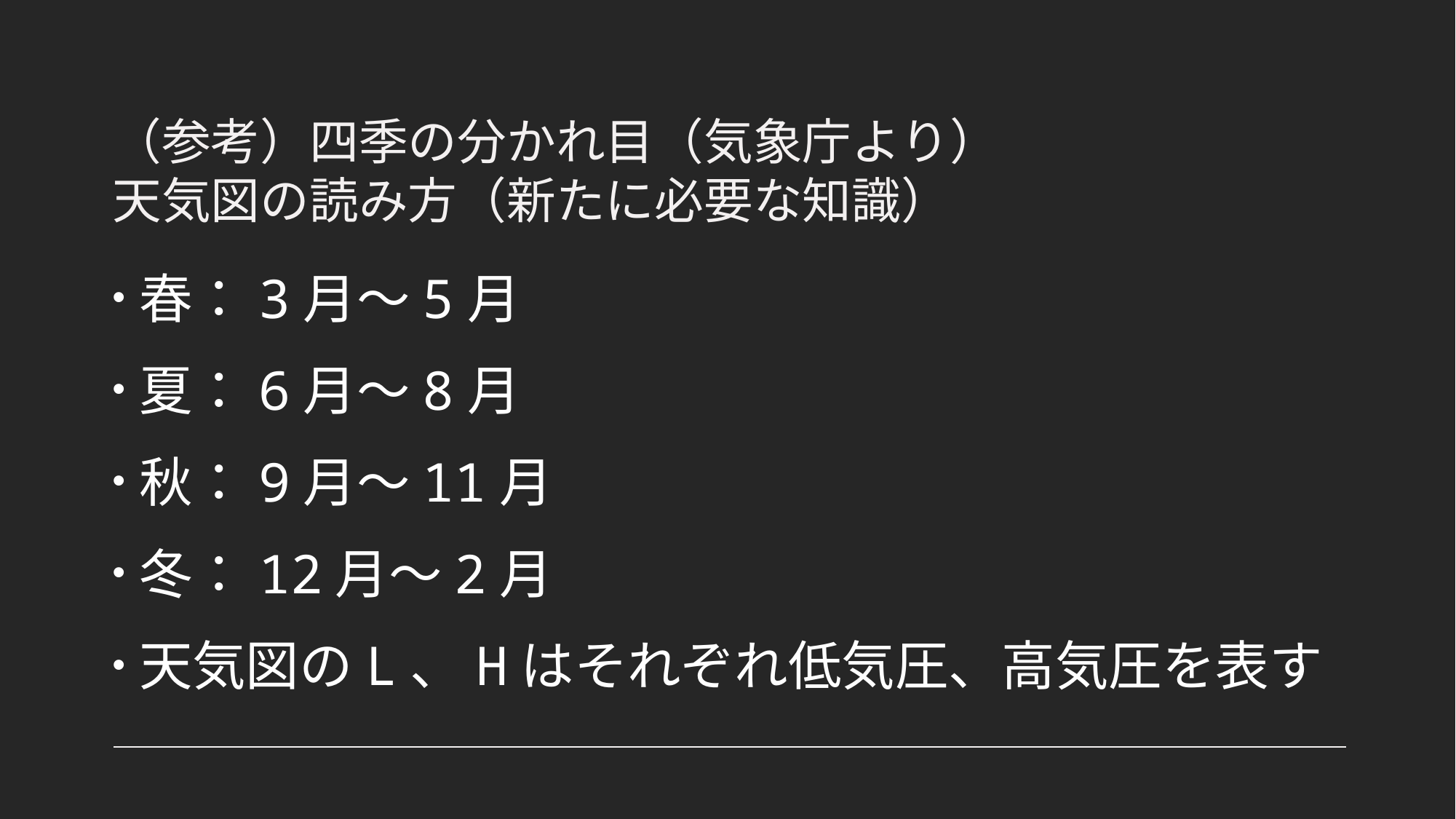

# （参考）四季の分かれ目（気象庁より） 天気図の読み方（新たに必要な知識）
春：3月～5月
夏：6月～8月
秋：9月～11月
冬：12月～2月
天気図のL、Hはそれぞれ低気圧、高気圧を表す